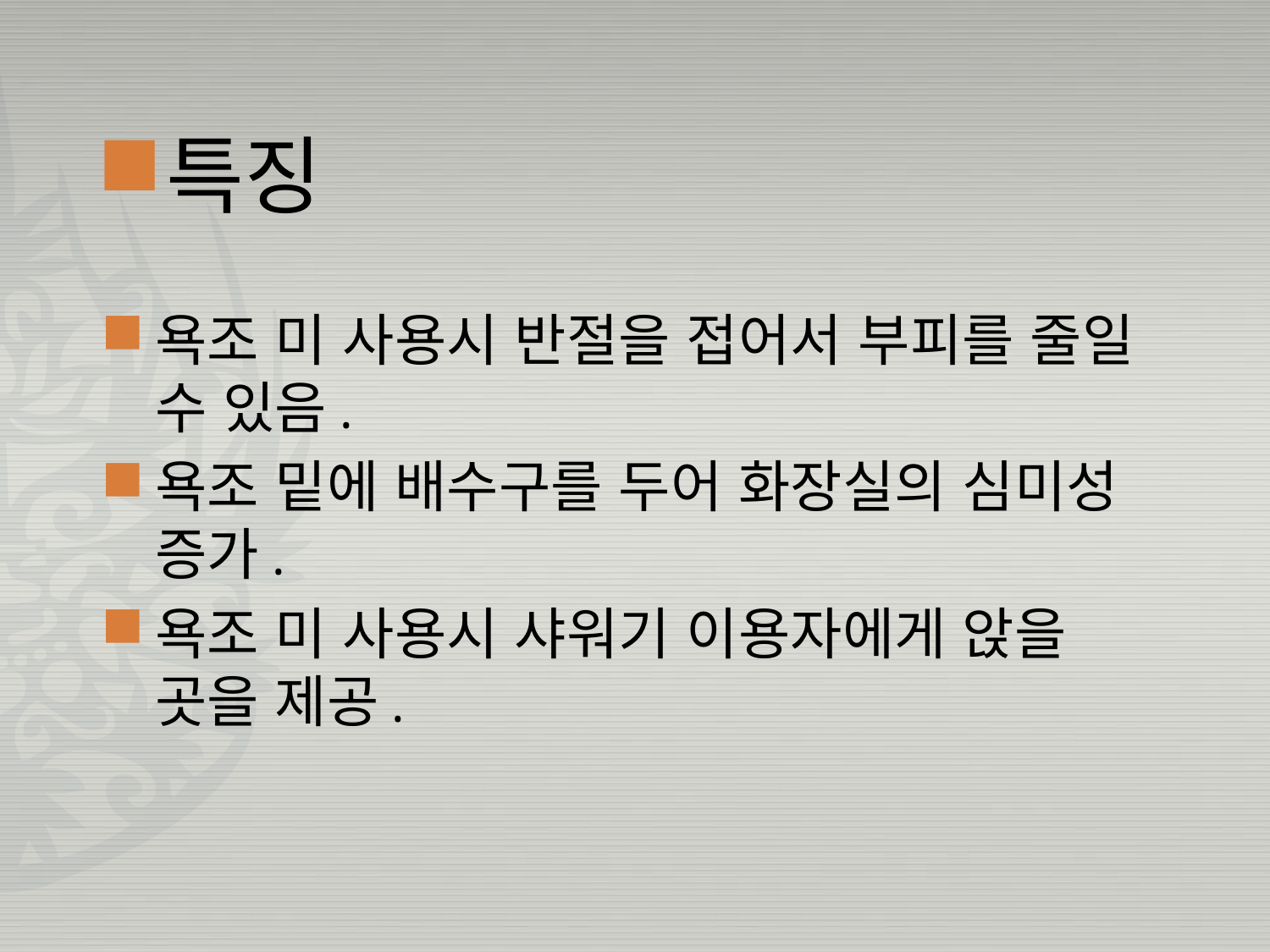

특징

욕조 미 사용시 반절을 접어서 부피를 줄일 수 있음.
욕조 밑에 배수구를 두어 화장실의 심미성 증가.
욕조 미 사용시 샤워기 이용자에게 앉을 곳을 제공.